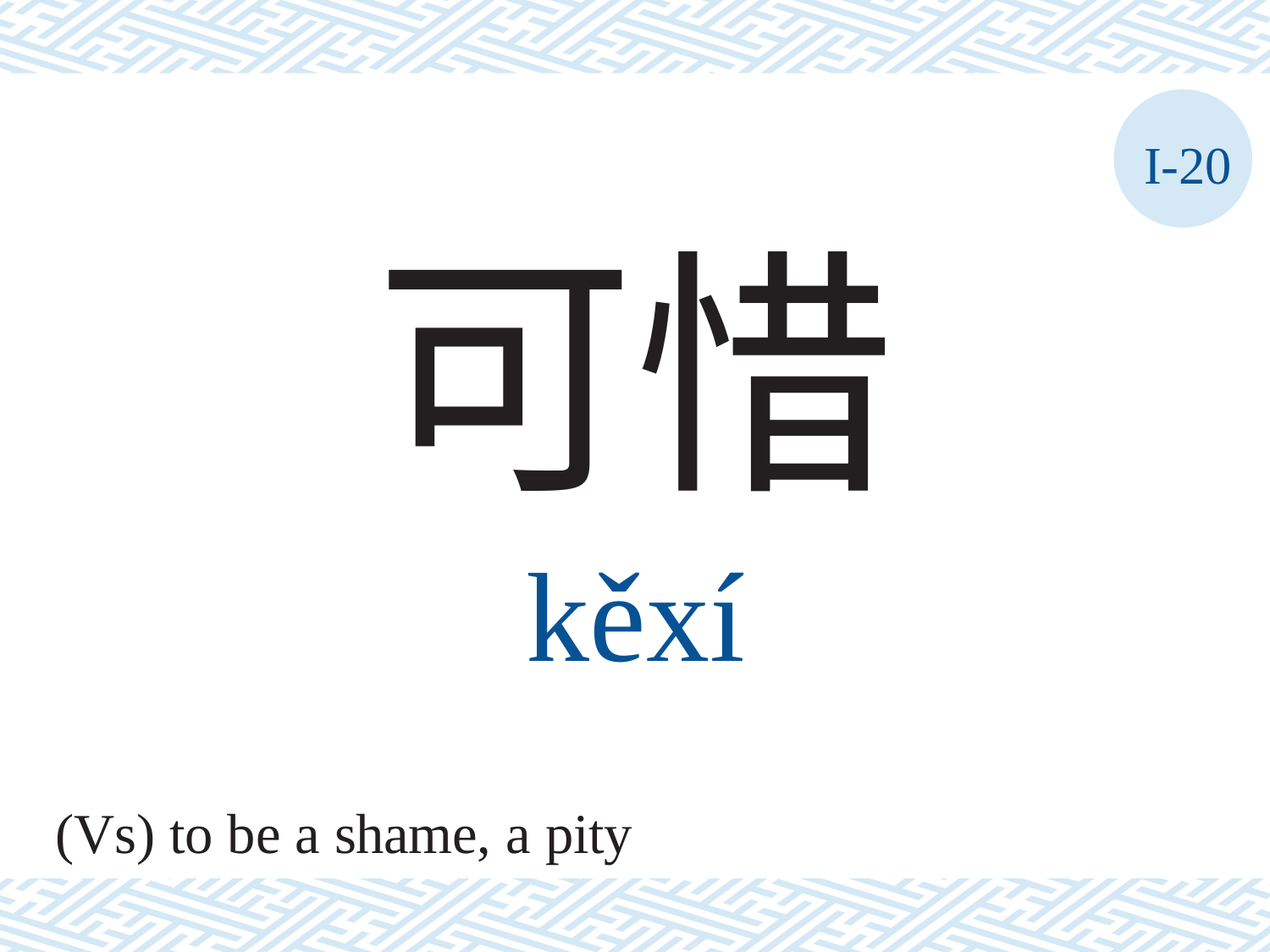

I-20
可惜
kěxí
(Vs) to be a shame, a pity